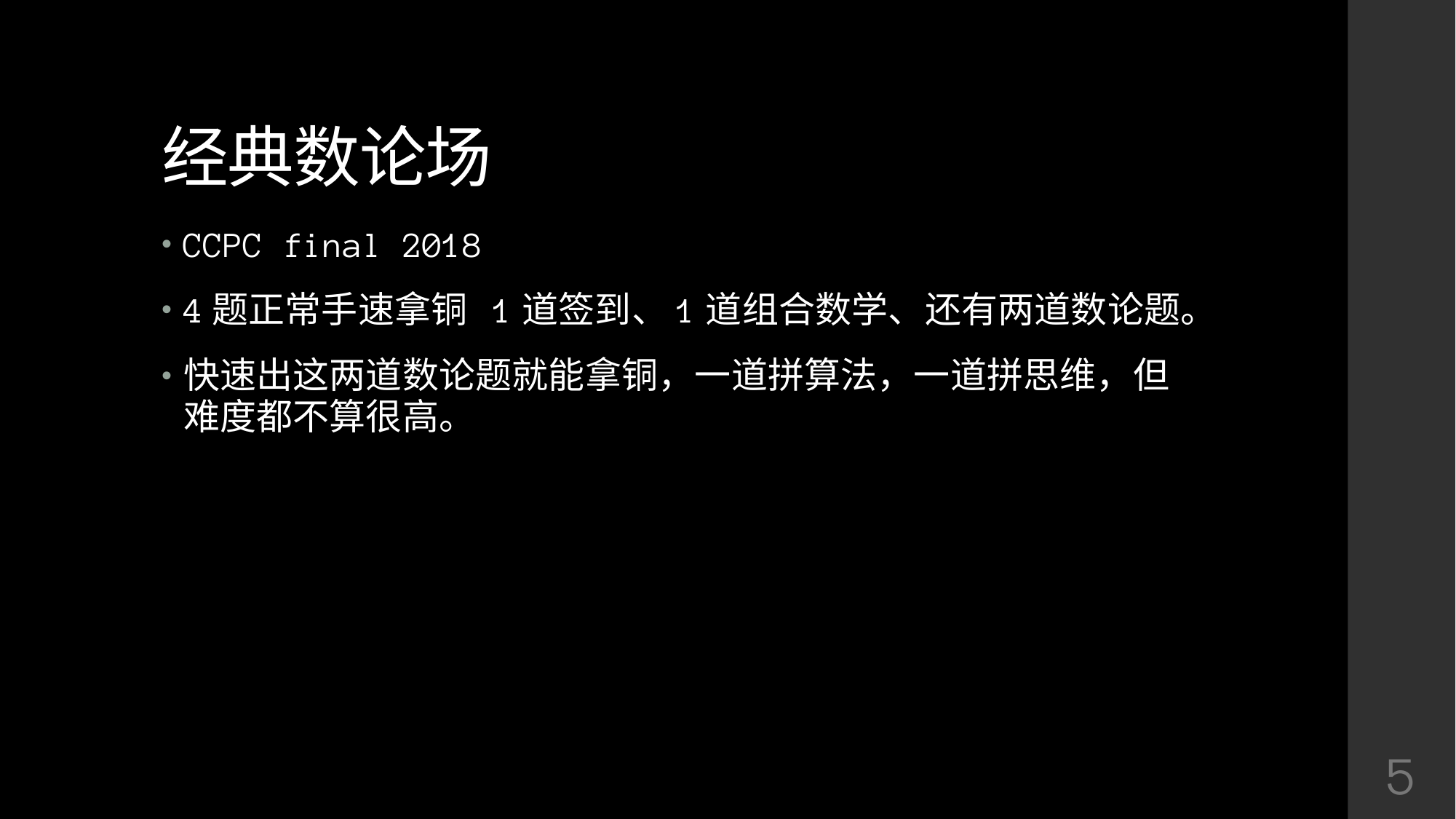

# 经典数论场
CCPC final 2018
4题正常手速拿铜  1道签到、1道组合数学、还有两道数论题。
快速出这两道数论题就能拿铜，一道拼算法，一道拼思维，但难度都不算很高。

5